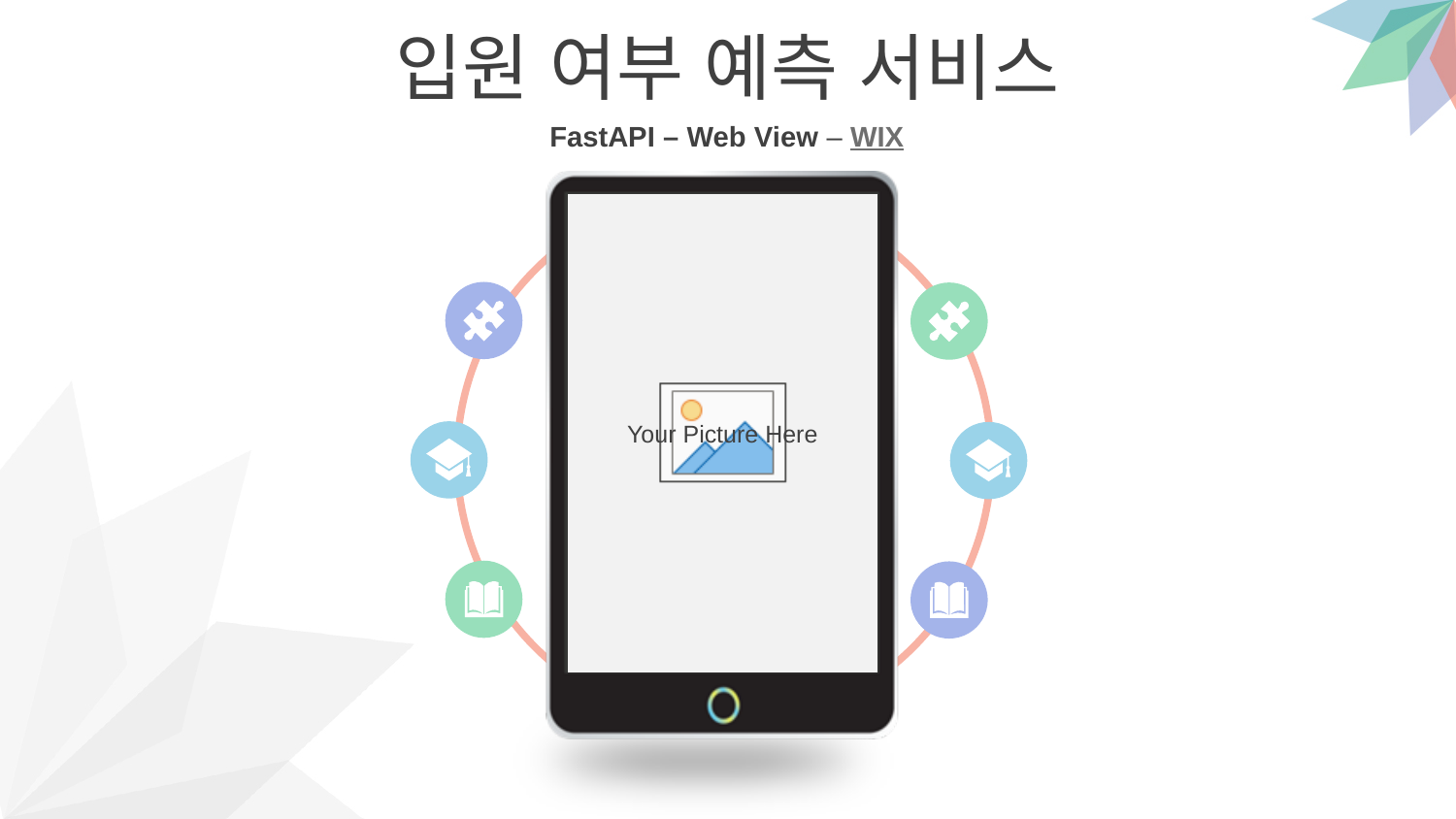

입원 여부 예측 서비스
FastAPI – Web View –
WIX